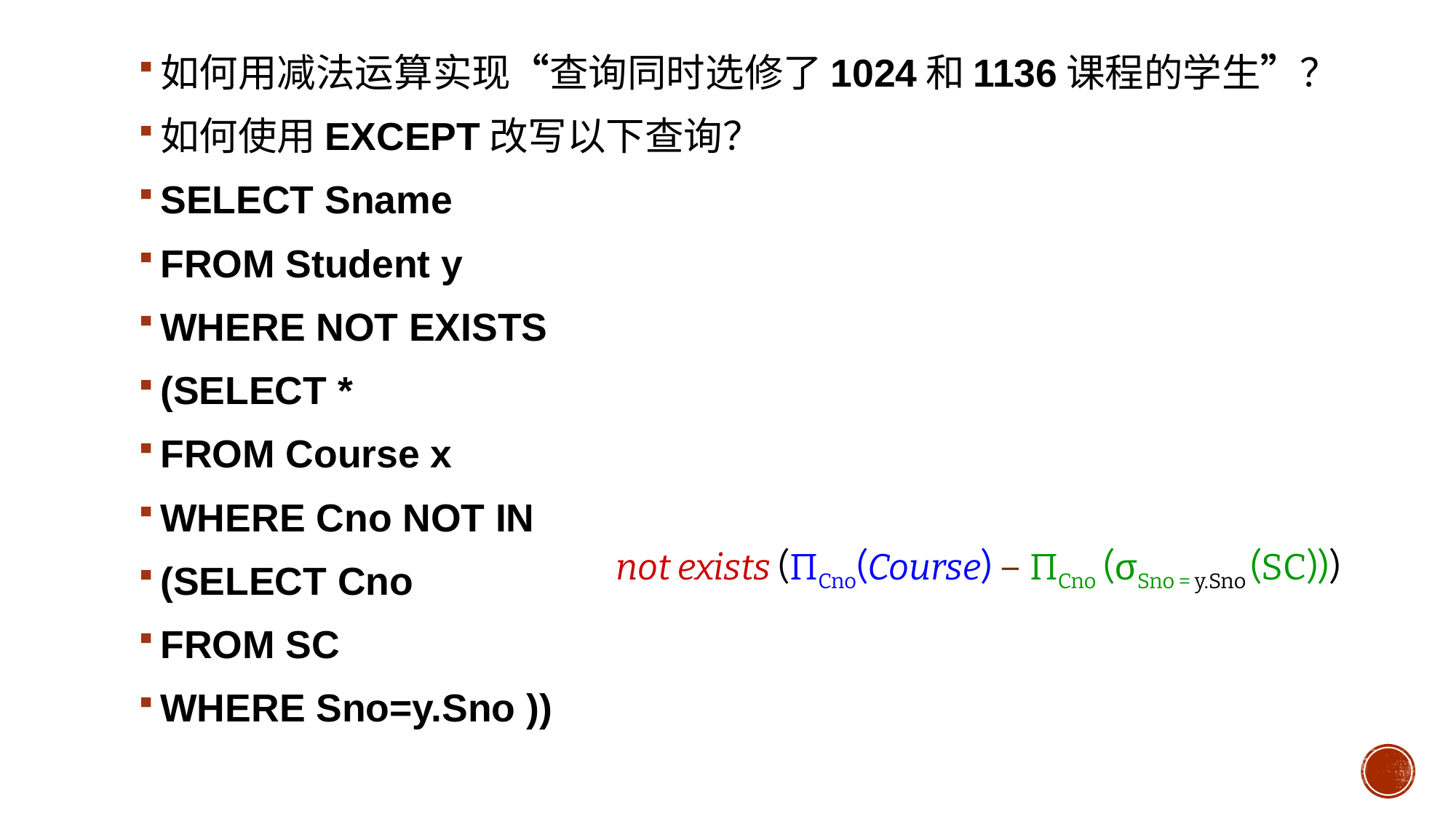

如何用减法运算实现“查询同时选修了1024和1136课程的学生”？
如何使用EXCEPT改写以下查询？
SELECT Sname
FROM Student y
WHERE NOT EXISTS
(SELECT *
FROM Course x
WHERE Cno NOT IN
(SELECT Cno
FROM SC
WHERE Sno=y.Sno ))
not exists (ΠCno(Course) – ΠCno (σSno = y.Sno (SC)))
14